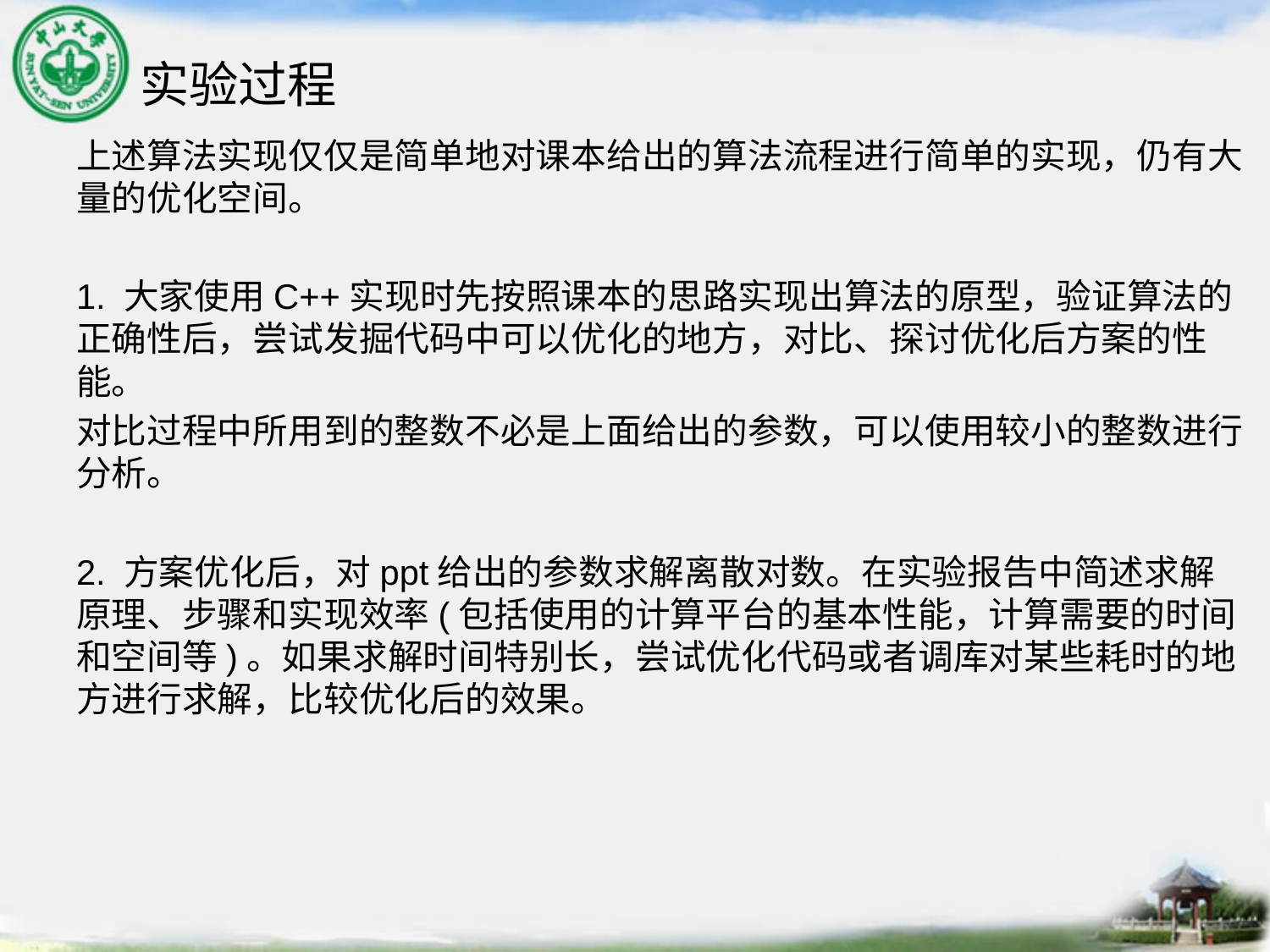

# 实验过程
上述算法实现仅仅是简单地对课本给出的算法流程进行简单的实现，仍有大量的优化空间。

1. 大家使用C++实现时先按照课本的思路实现出算法的原型，验证算法的正确性后，尝试发掘代码中可以优化的地方，对比、探讨优化后方案的性能。
对比过程中所用到的整数不必是上面给出的参数，可以使用较小的整数进行分析。

2. 方案优化后，对ppt给出的参数求解离散对数。在实验报告中简述求解原理、步骤和实现效率(包括使用的计算平台的基本性能，计算需要的时间和空间等)。如果求解时间特别长，尝试优化代码或者调库对某些耗时的地方进行求解，比较优化后的效果。